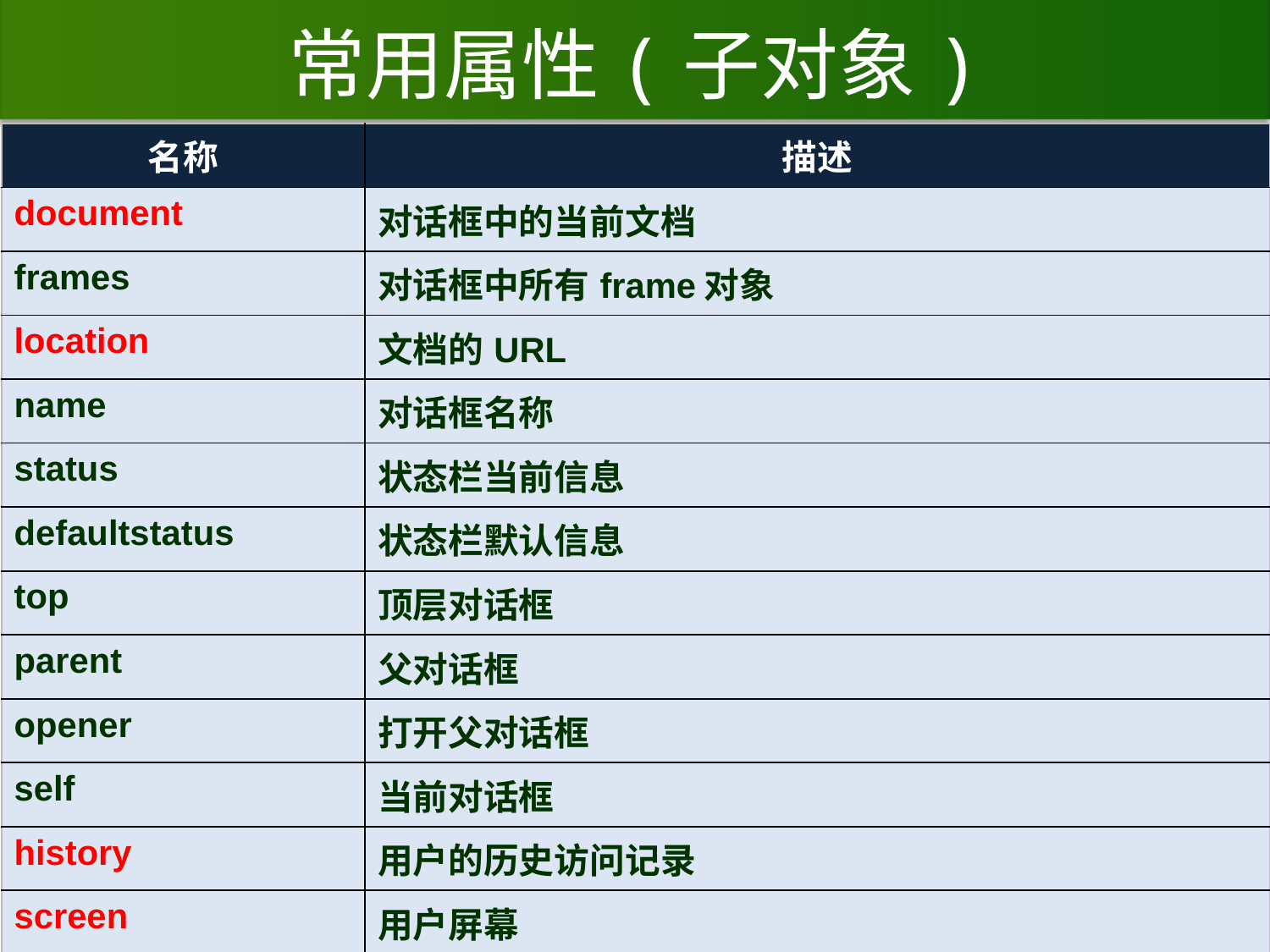

# 常用属性(子对象)
| 名称 | 描述 |
| --- | --- |
| document | 对话框中的当前文档 |
| frames | 对话框中所有frame对象 |
| location | 文档的URL |
| name | 对话框名称 |
| status | 状态栏当前信息 |
| defaultstatus | 状态栏默认信息 |
| top | 顶层对话框 |
| parent | 父对话框 |
| opener | 打开父对话框 |
| self | 当前对话框 |
| history | 用户的历史访问记录 |
| screen | 用户屏幕 |
| navigator | 浏览器对象 |
| event | 事件状态 |